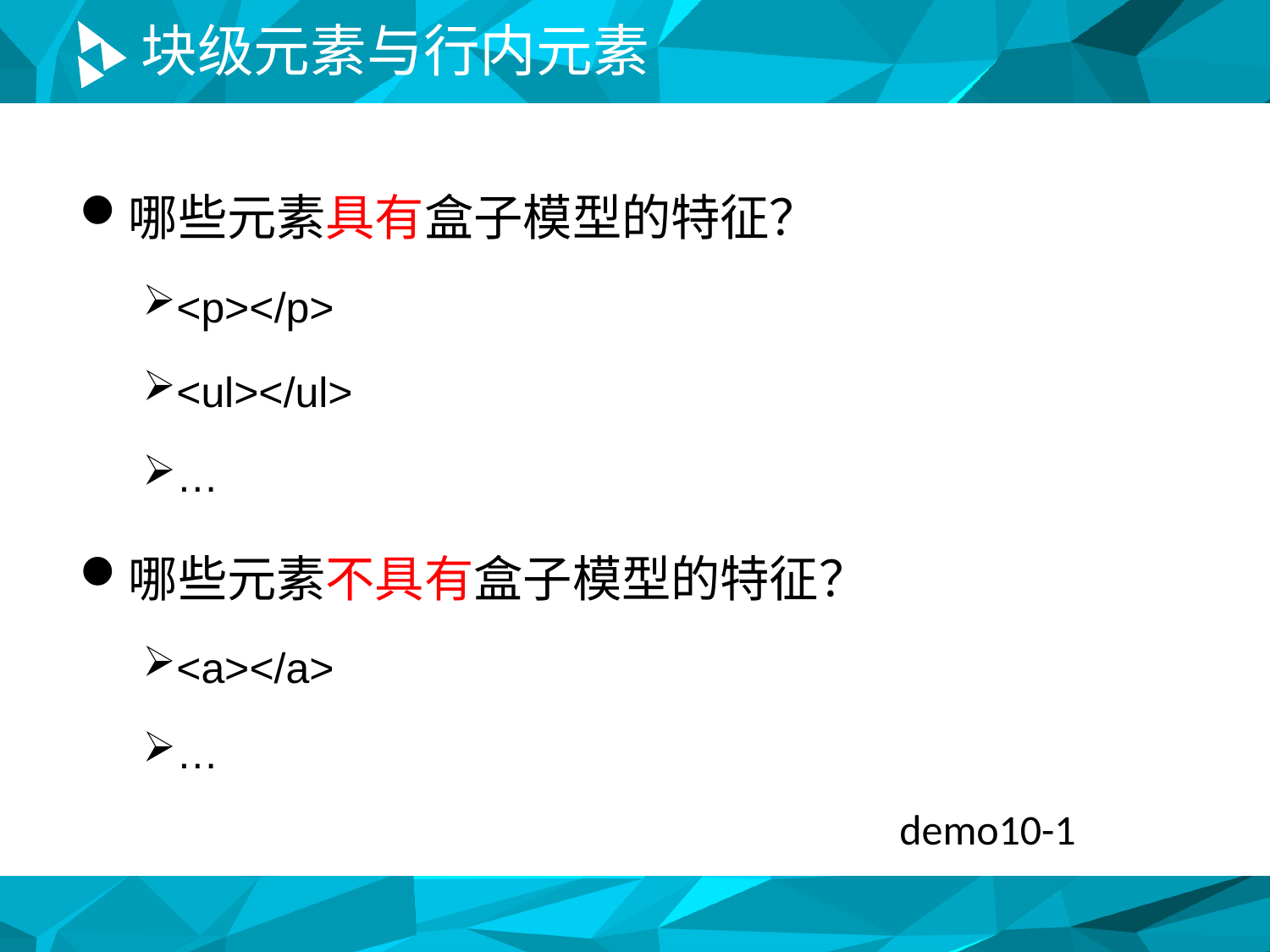

# 块级元素与行内元素
哪些元素具有盒子模型的特征？
<p></p>
<ul></ul>
…
哪些元素不具有盒子模型的特征？
<a></a>
…
demo10-1